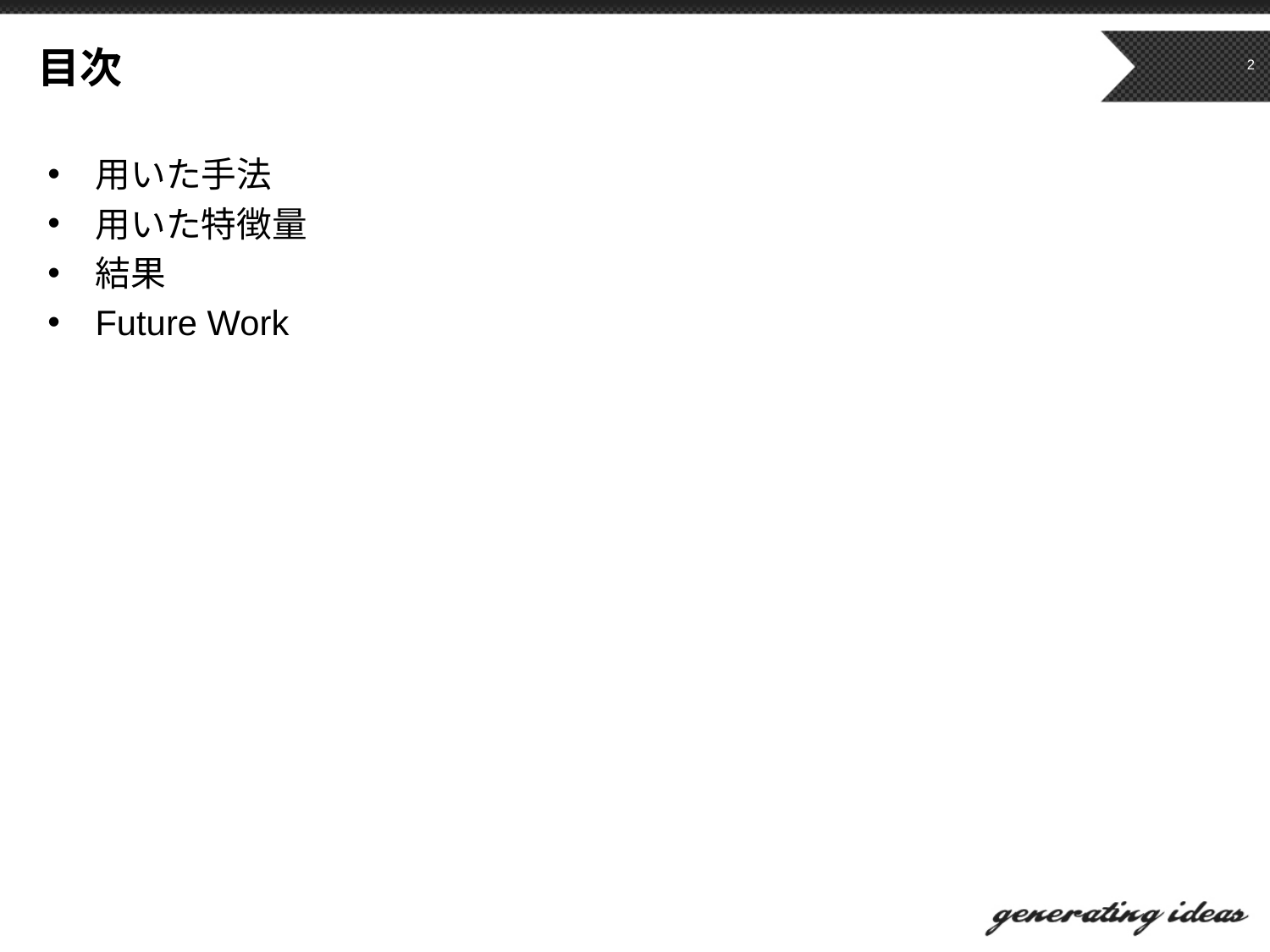

# 目次
2
用いた手法
用いた特徴量
結果
Future Work